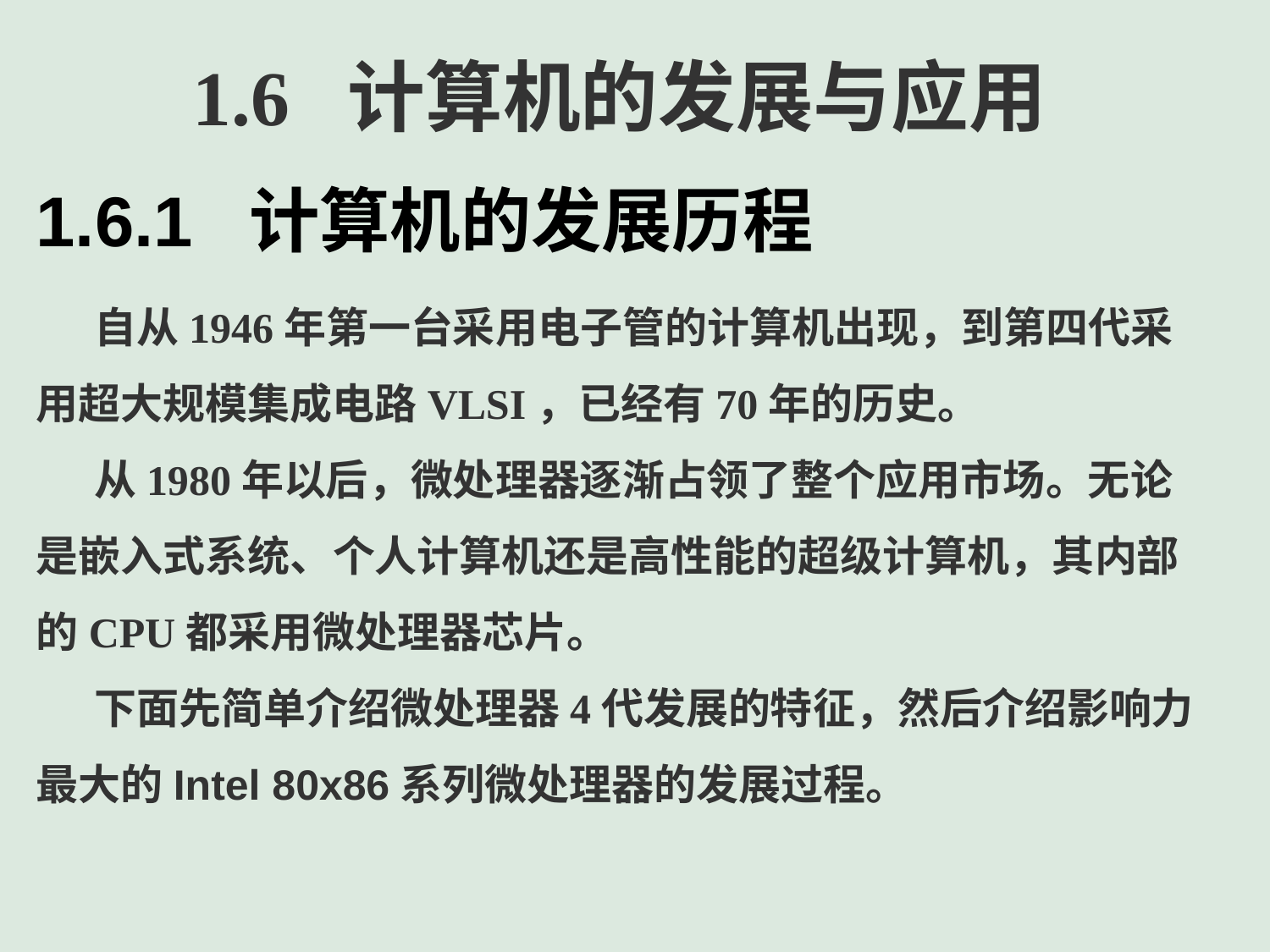

1.6  计算机的发展与应用
1.6.1  计算机的发展历程
     自从1946年第一台采用电子管的计算机出现，到第四代采用超大规模集成电路VLSI，已经有70年的历史。
     从1980年以后，微处理器逐渐占领了整个应用市场。无论是嵌入式系统、个人计算机还是高性能的超级计算机，其内部的CPU都采用微处理器芯片。
     下面先简单介绍微处理器4代发展的特征，然后介绍影响力最大的Intel 80x86系列微处理器的发展过程。
55